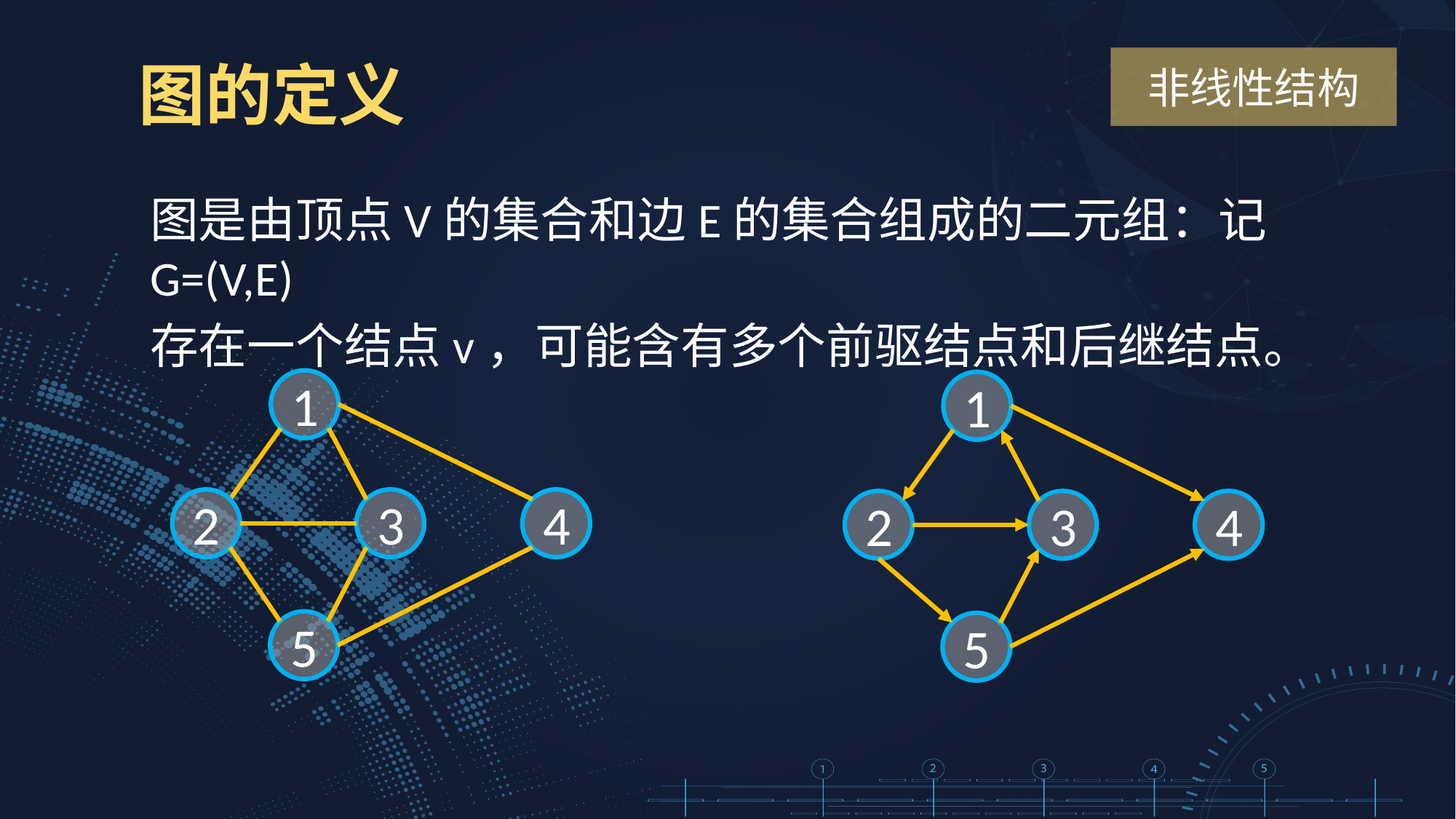

图的定义
非线性结构
图是由顶点V的集合和边E的集合组成的二元组：记G=(V,E)
存在一个结点v，可能含有多个前驱结点和后继结点。
1
2
3
4
5
1
2
3
4
5